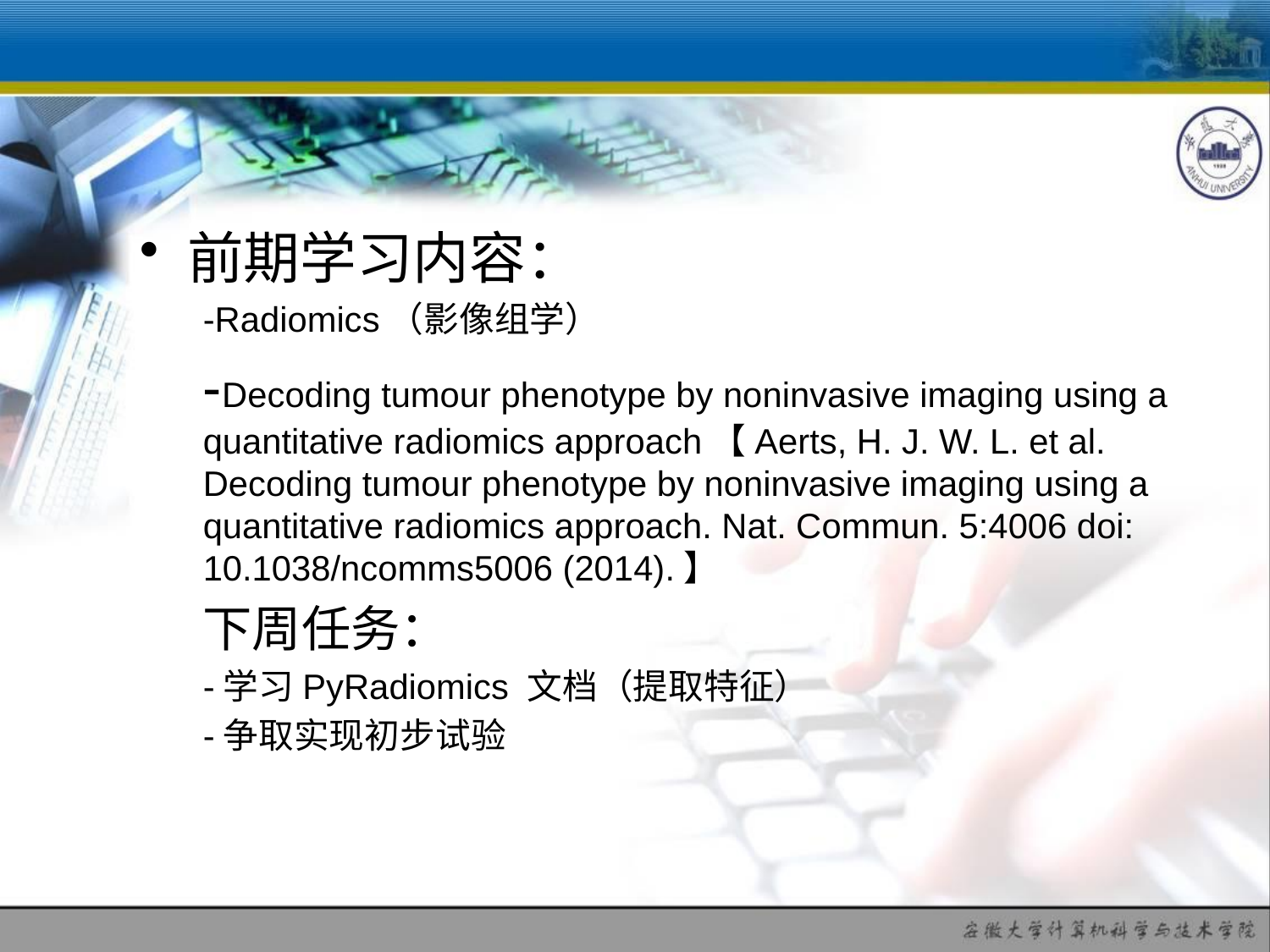

#
前期学习内容：
-Radiomics（影像组学）
-Decoding tumour phenotype by noninvasive imaging using a quantitative radiomics approach【Aerts, H. J. W. L. et al. Decoding tumour phenotype by noninvasive imaging using a quantitative radiomics approach. Nat. Commun. 5:4006 doi: 10.1038/ncomms5006 (2014).】
下周任务：
-学习PyRadiomics 文档（提取特征）
-争取实现初步试验